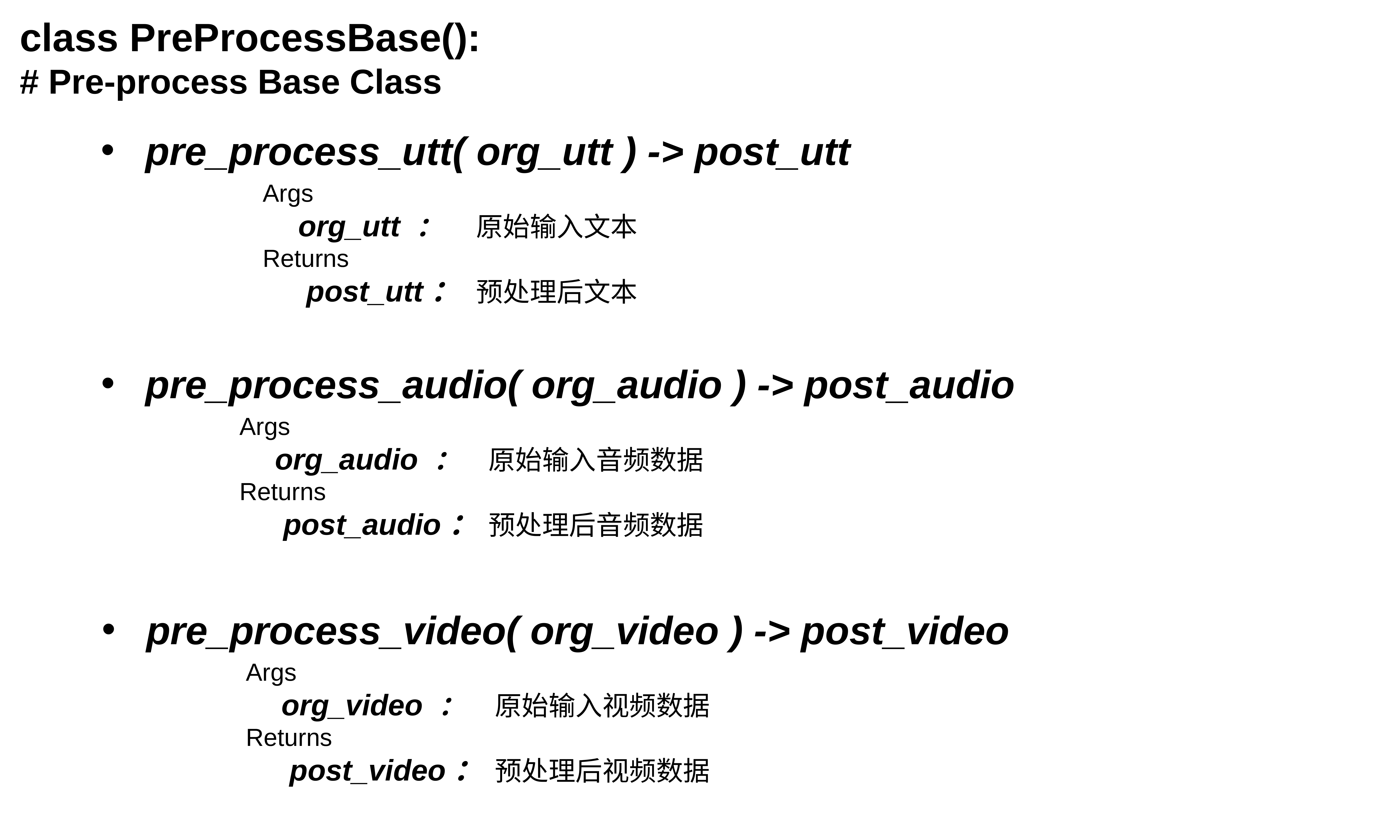

class PreProcessBase():
# Pre-process Base Class
pre_process_utt( org_utt ) -> post_utt
Args
	org_utt ：	原始输入文本
Returns
	 post_utt：	预处理后文本
pre_process_audio( org_audio ) -> post_audio
Args
	org_audio ：	原始输入音频数据
Returns
	 post_audio：	预处理后音频数据
pre_process_video( org_video ) -> post_video
Args
	org_video ：	原始输入视频数据
Returns
	 post_video：	预处理后视频数据